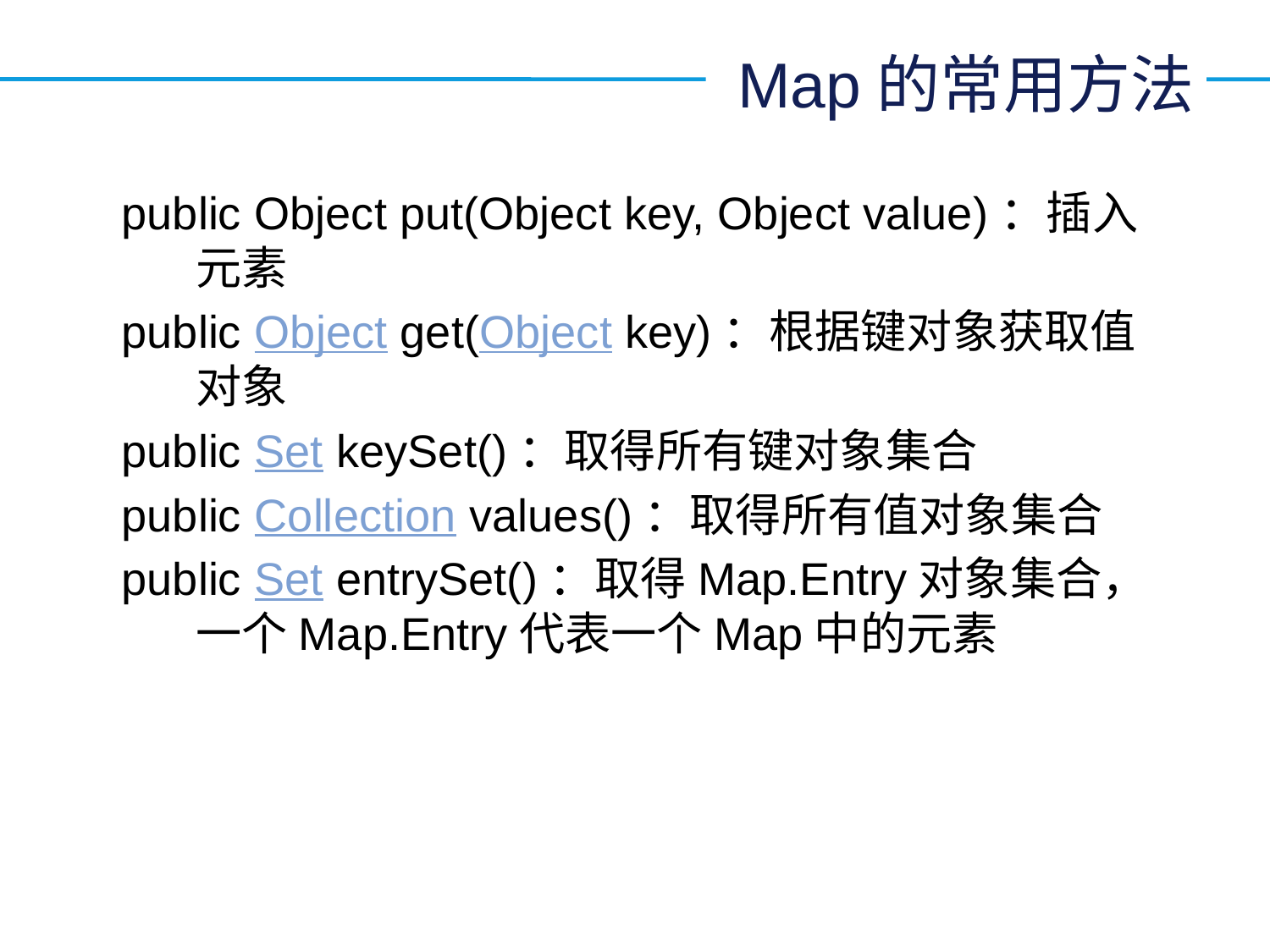

Map的常用方法
public Object put(Object key, Object value)：插入元素
public Object get(Object key)：根据键对象获取值对象
public Set keySet()：取得所有键对象集合
public Collection values()：取得所有值对象集合
public Set entrySet()：取得Map.Entry对象集合，一个Map.Entry代表一个Map中的元素